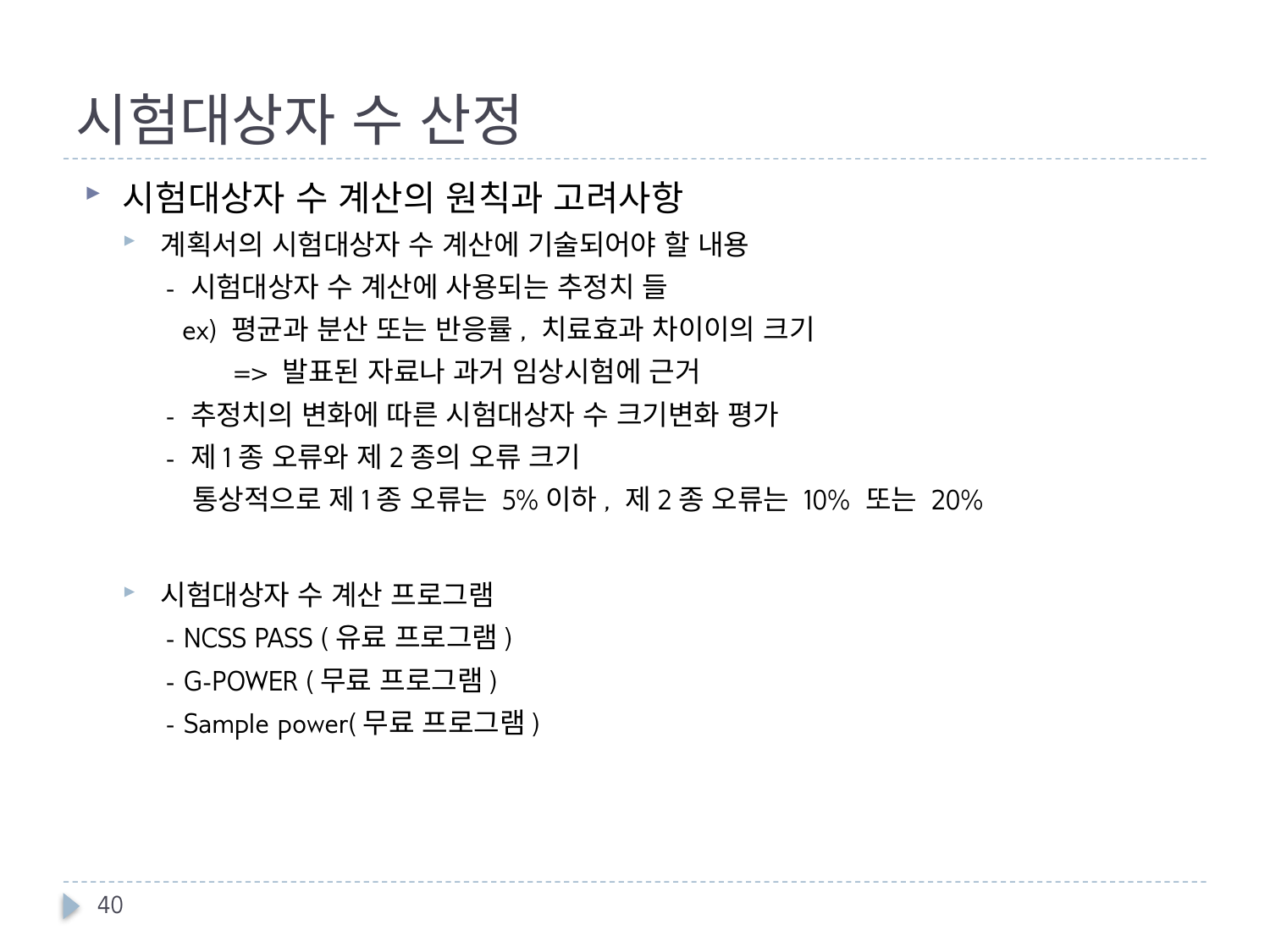

# 시험대상자 수 산정
시험대상자 수 계산의 원칙과 고려사항
계획서의 시험대상자 수 계산에 기술되어야 할 내용
     - 시험대상자 수 계산에 사용되는 추정치 들
       ex) 평균과 분산 또는 반응률, 치료효과 차이이의 크기
             => 발표된 자료나 과거 임상시험에 근거
     - 추정치의 변화에 따른 시험대상자 수 크기변화 평가
     - 제1종 오류와 제2종의 오류 크기
        통상적으로 제1종 오류는 5%이하, 제2종 오류는 10% 또는 20%

시험대상자 수 계산 프로그램
     - NCSS PASS (유료 프로그램)
     - G-POWER (무료 프로그램)
     - Sample power(무료 프로그램)

40